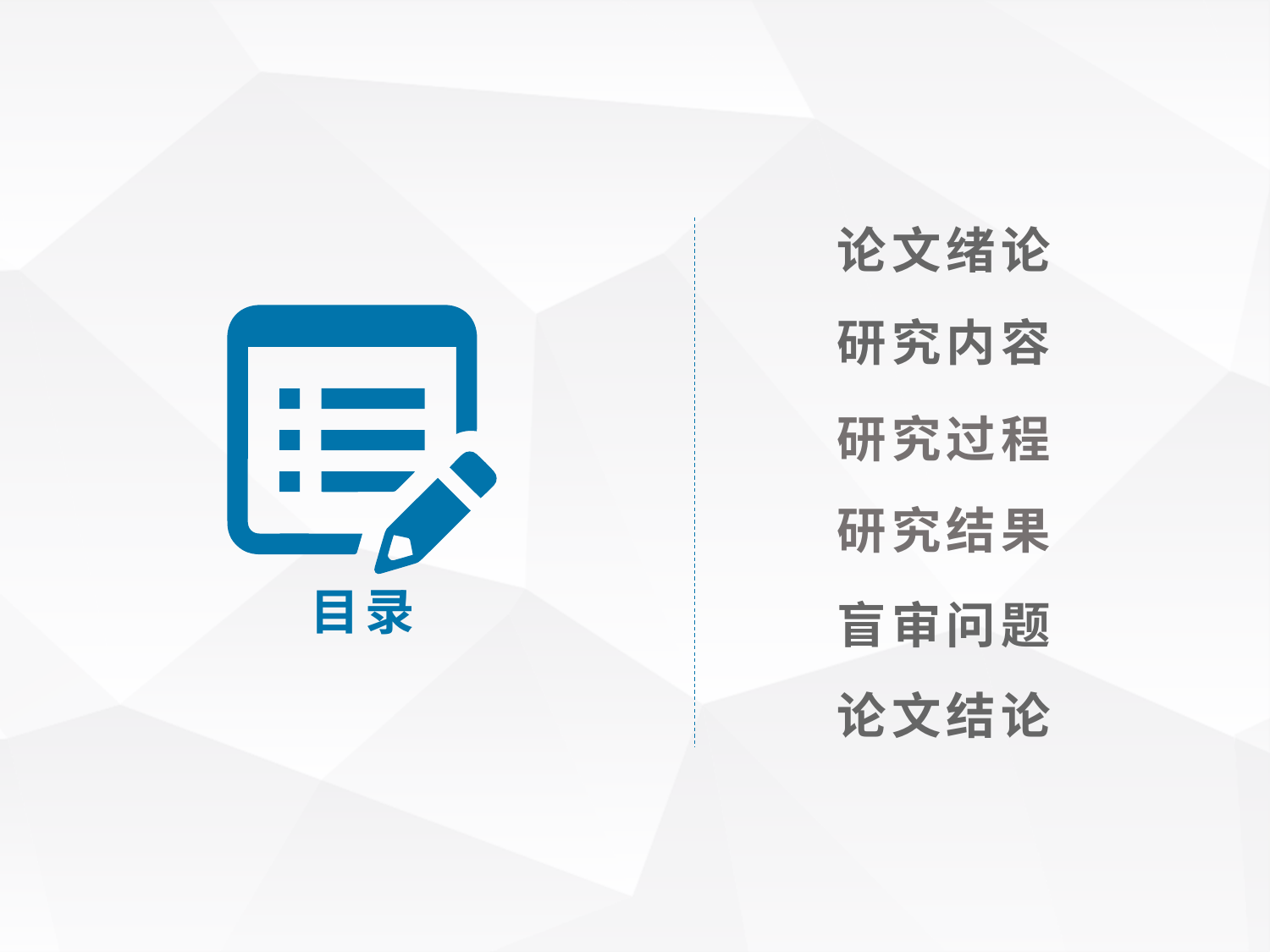

论文绪论

研究内容
研究过程
研究结果
目录
盲审问题
论文结论